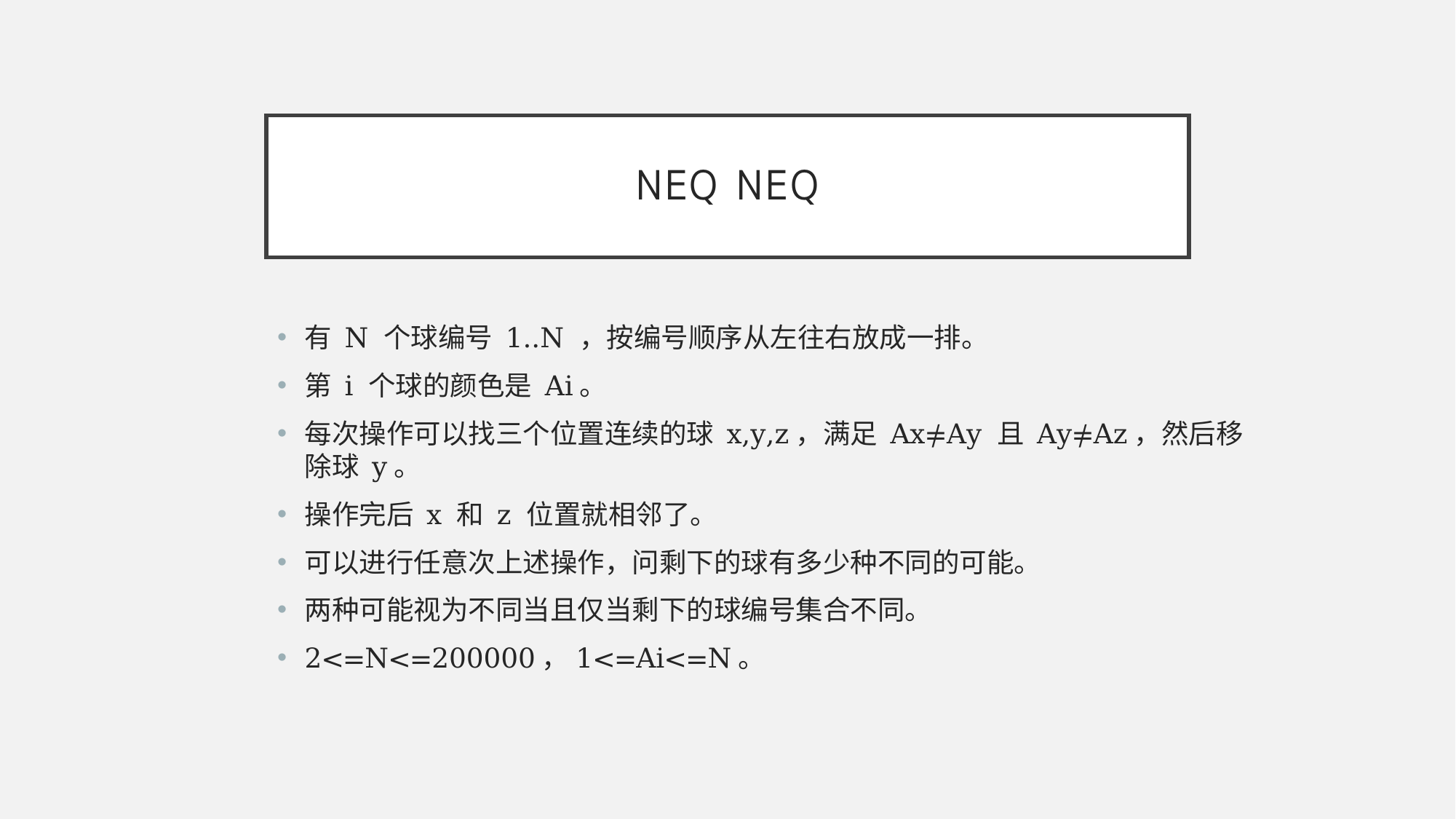

# NEQ NEQ
有 N 个球编号 1..N ，按编号顺序从左往右放成一排。
第 i 个球的颜色是 Ai。
每次操作可以找三个位置连续的球 x,y,z，满足 Ax≠Ay 且 Ay≠Az，然后移除球 y。
操作完后 x 和 z 位置就相邻了。
可以进行任意次上述操作，问剩下的球有多少种不同的可能。
两种可能视为不同当且仅当剩下的球编号集合不同。
2<=N<=200000，1<=Ai<=N。